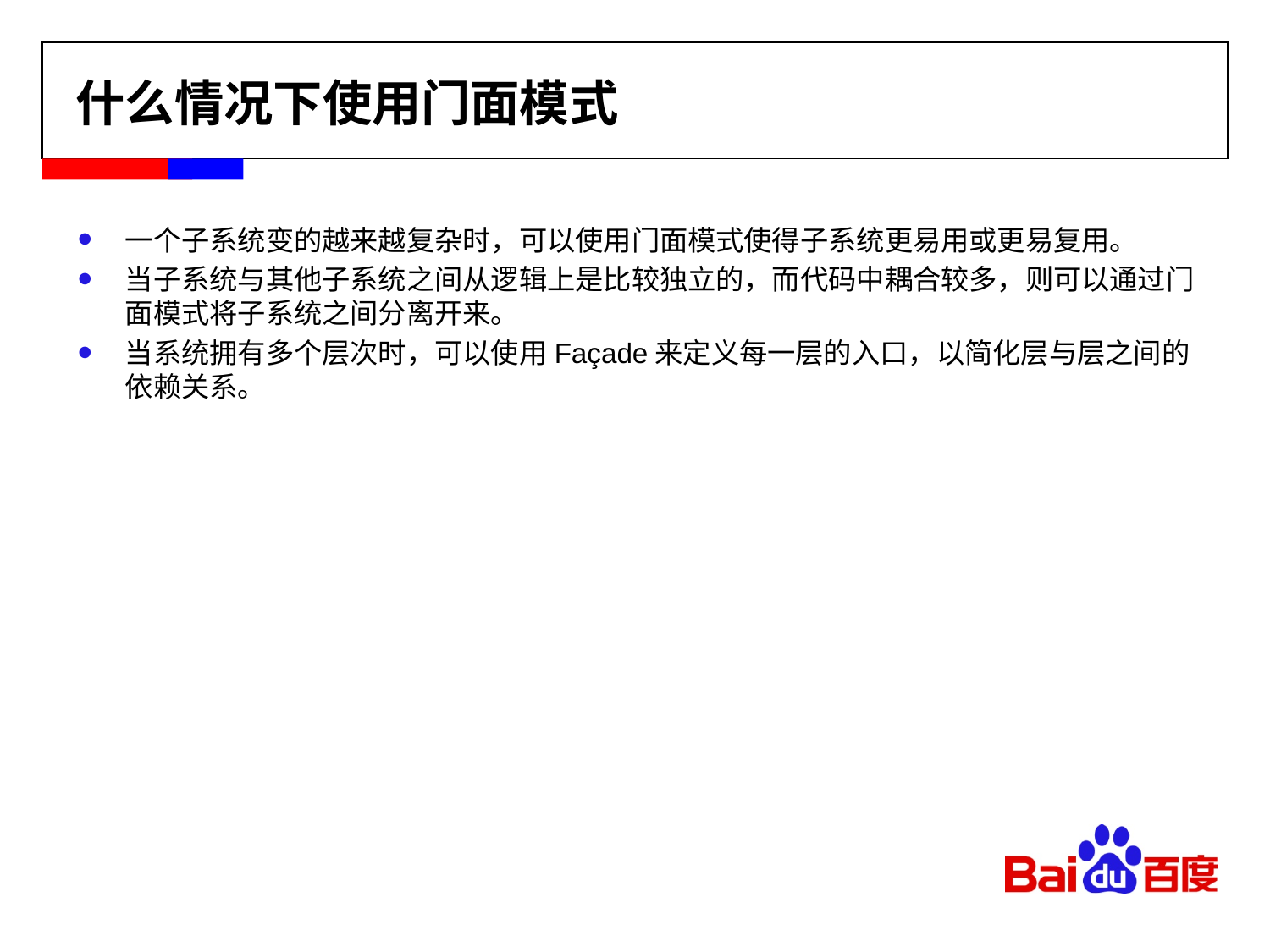

# 什么情况下使用门面模式
一个子系统变的越来越复杂时，可以使用门面模式使得子系统更易用或更易复用。
当子系统与其他子系统之间从逻辑上是比较独立的，而代码中耦合较多，则可以通过门面模式将子系统之间分离开来。
当系统拥有多个层次时，可以使用Façade来定义每一层的入口，以简化层与层之间的依赖关系。